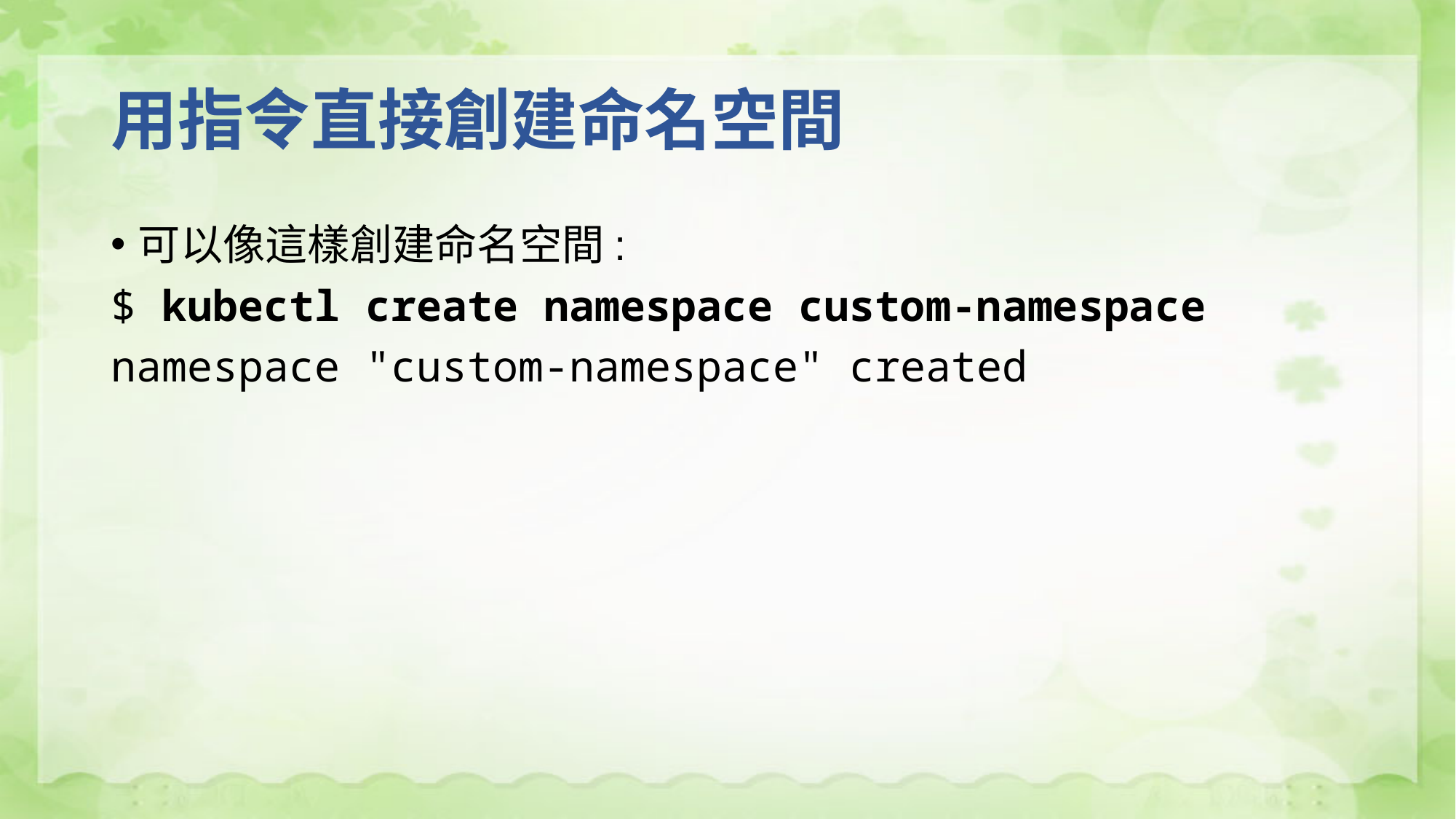

# 用指令直接創建命名空間
可以像這樣創建命名空間:
$ kubectl create namespace custom-namespace
namespace "custom-namespace" created